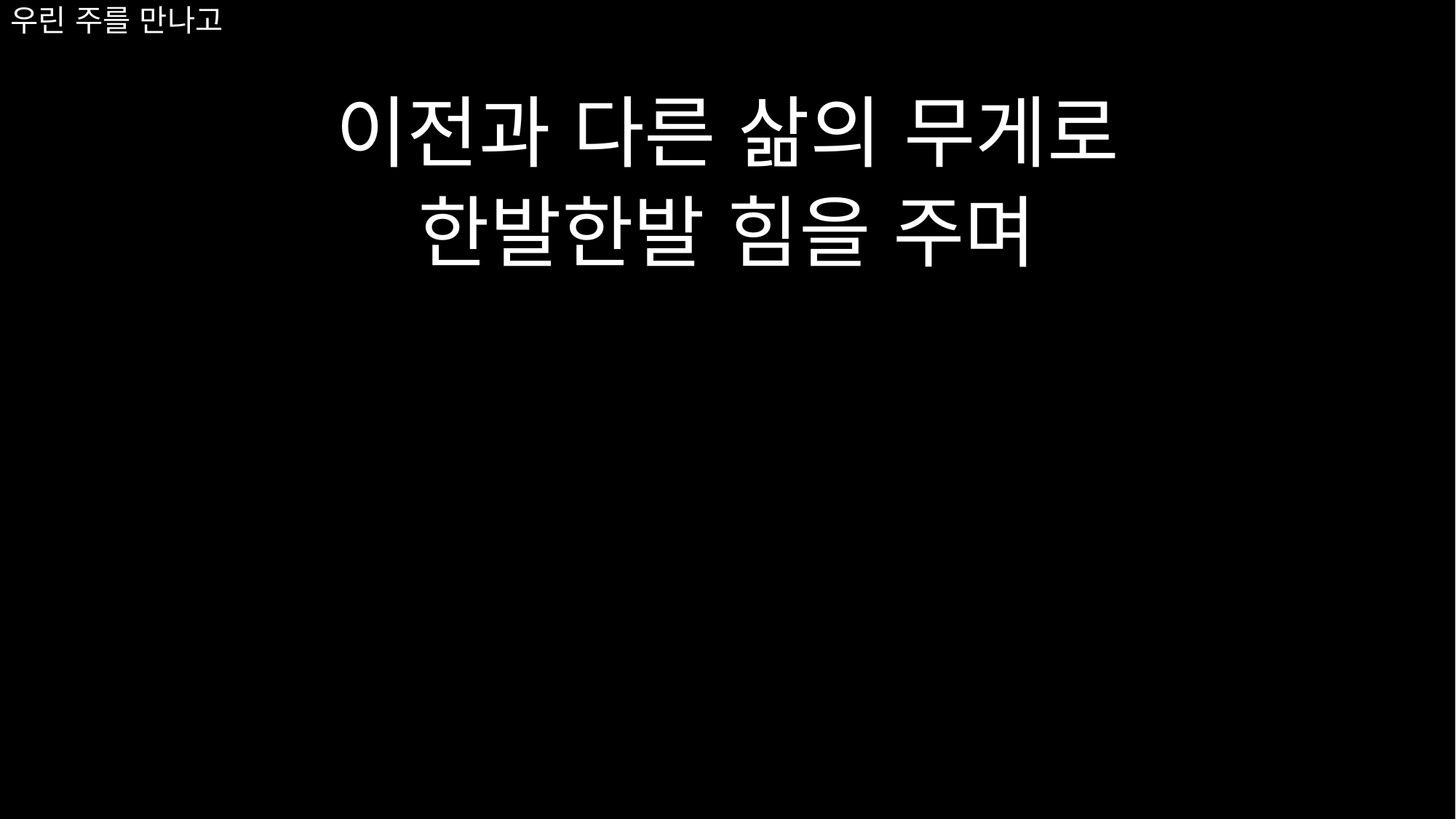

# 우린 주를 만나고
이전과 다른 삶의 무게로
한발한발 힘을 주며